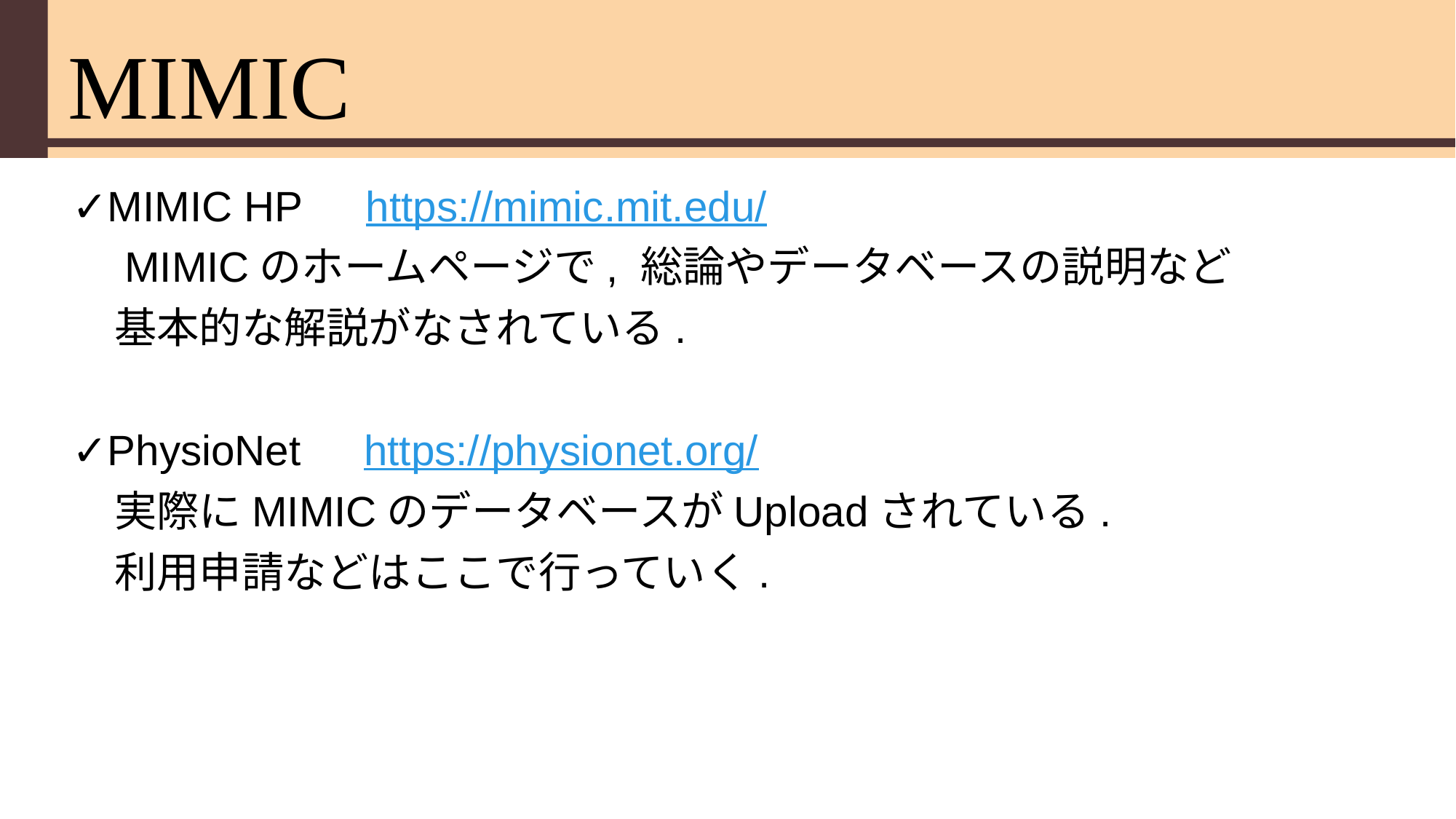

# MIMIC
✓MIMIC HP　https://mimic.mit.edu/
　MIMICのホームページで, 総論やデータベースの説明など
　基本的な解説がなされている.

✓PhysioNet　https://physionet.org/
　実際にMIMICのデータベースがUploadされている.
　利用申請などはここで行っていく.